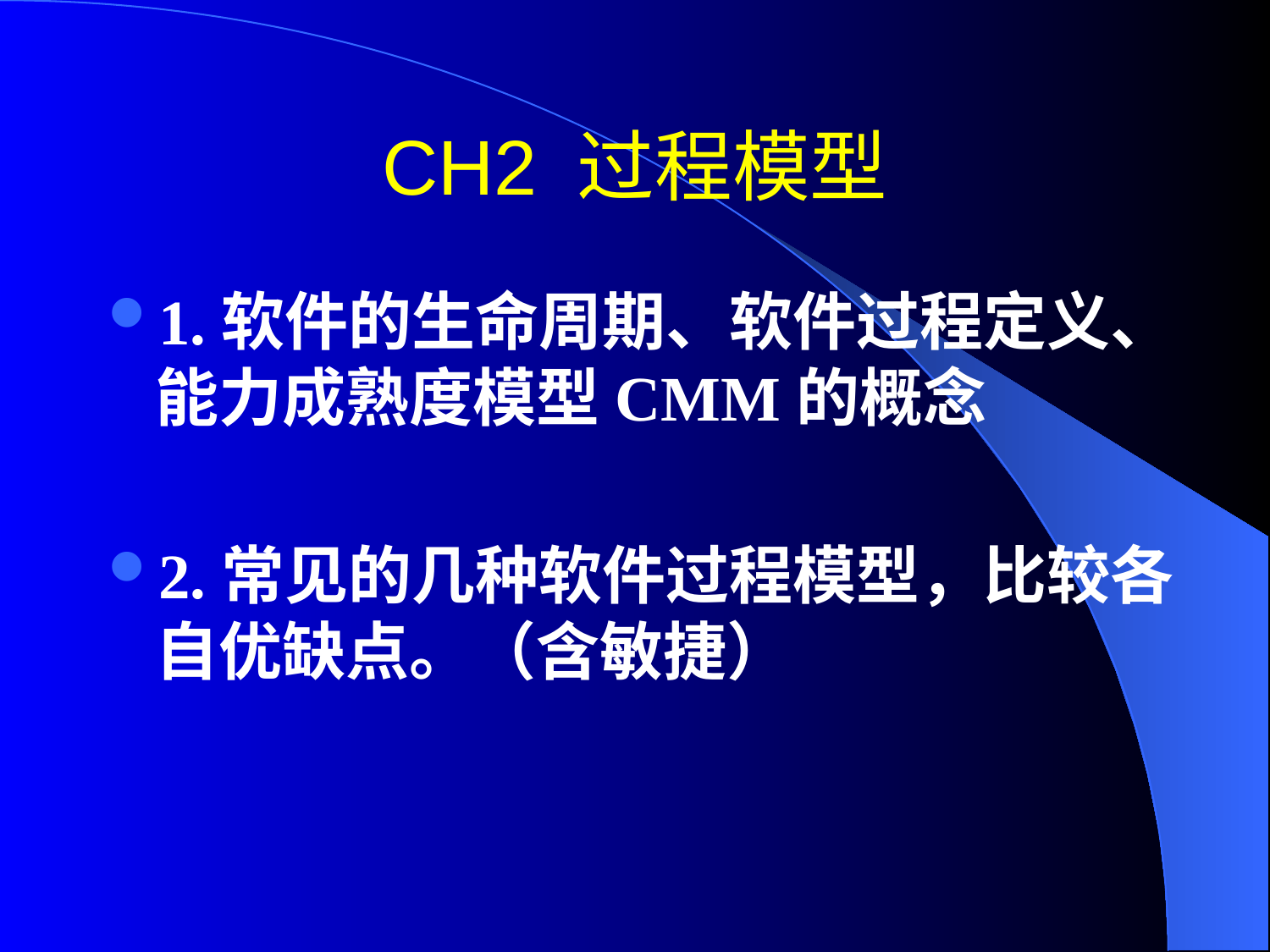

# CH2 过程模型
1.软件的生命周期、软件过程定义、能力成熟度模型CMM的概念

2.常见的几种软件过程模型，比较各自优缺点。（含敏捷）